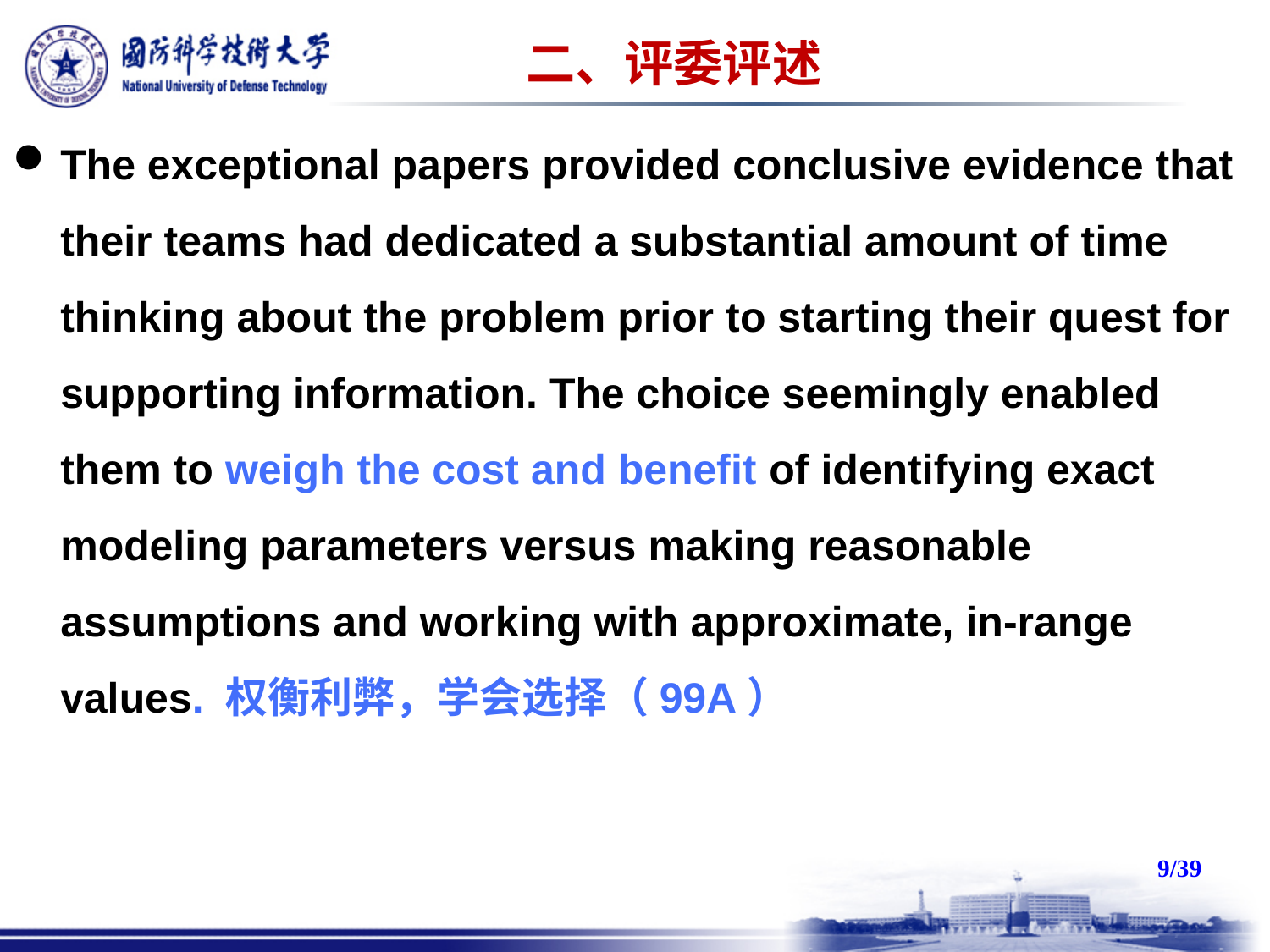

二、评委评述
The exceptional papers provided conclusive evidence that their teams had dedicated a substantial amount of time thinking about the problem prior to starting their quest for supporting information. The choice seemingly enabled them to weigh the cost and benefit of identifying exact modeling parameters versus making reasonable assumptions and working with approximate, in-range values. 权衡利弊，学会选择（99A）